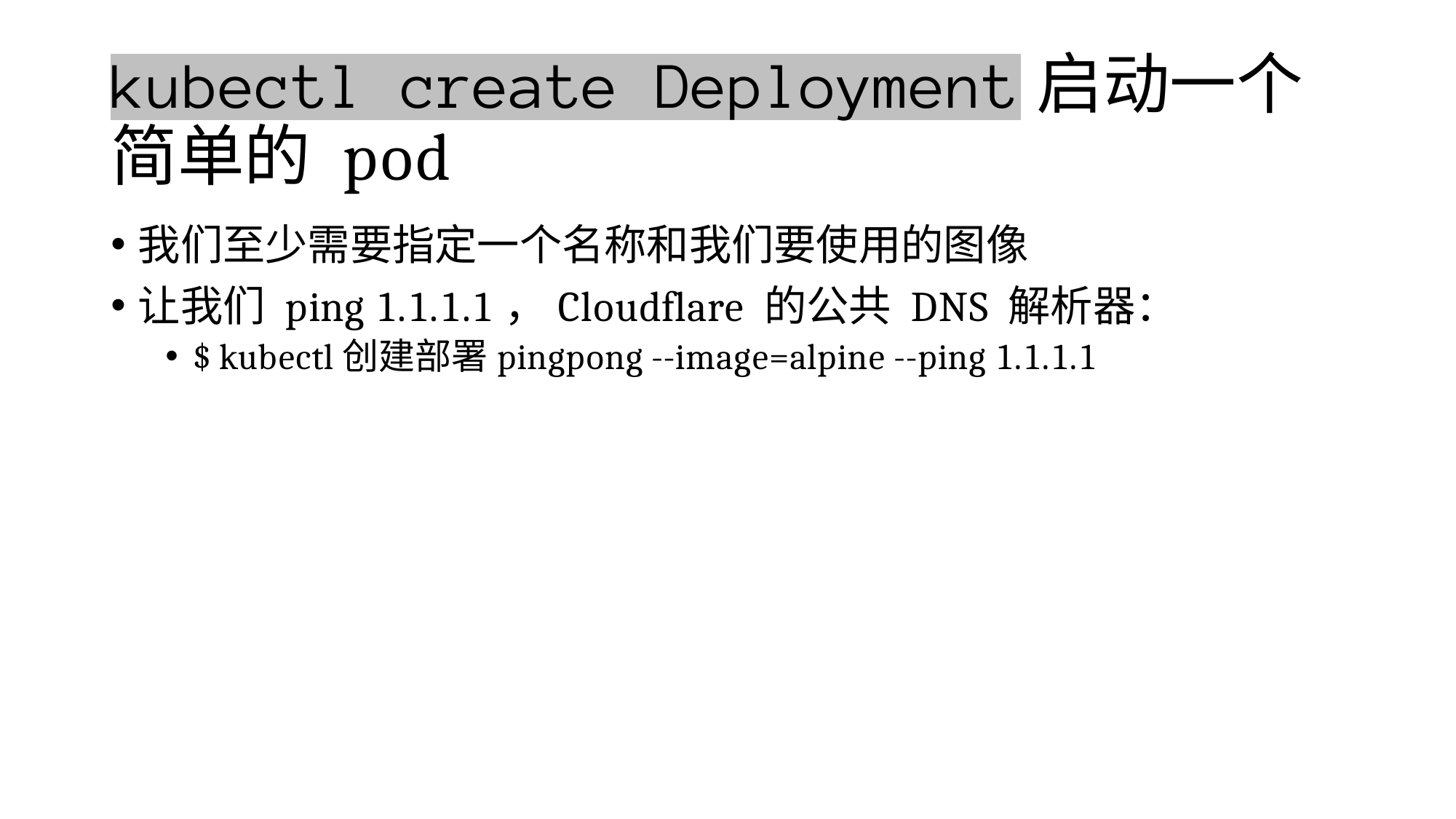

# kubectl create Deployment启动一个简单的 pod
我们至少需要指定一个名称和我们要使用的图像
让我们 ping 1.1.1.1，Cloudflare 的公共 DNS 解析器：
$ kubectl创建部署pingpong --image=alpine --ping 1.1.1.1